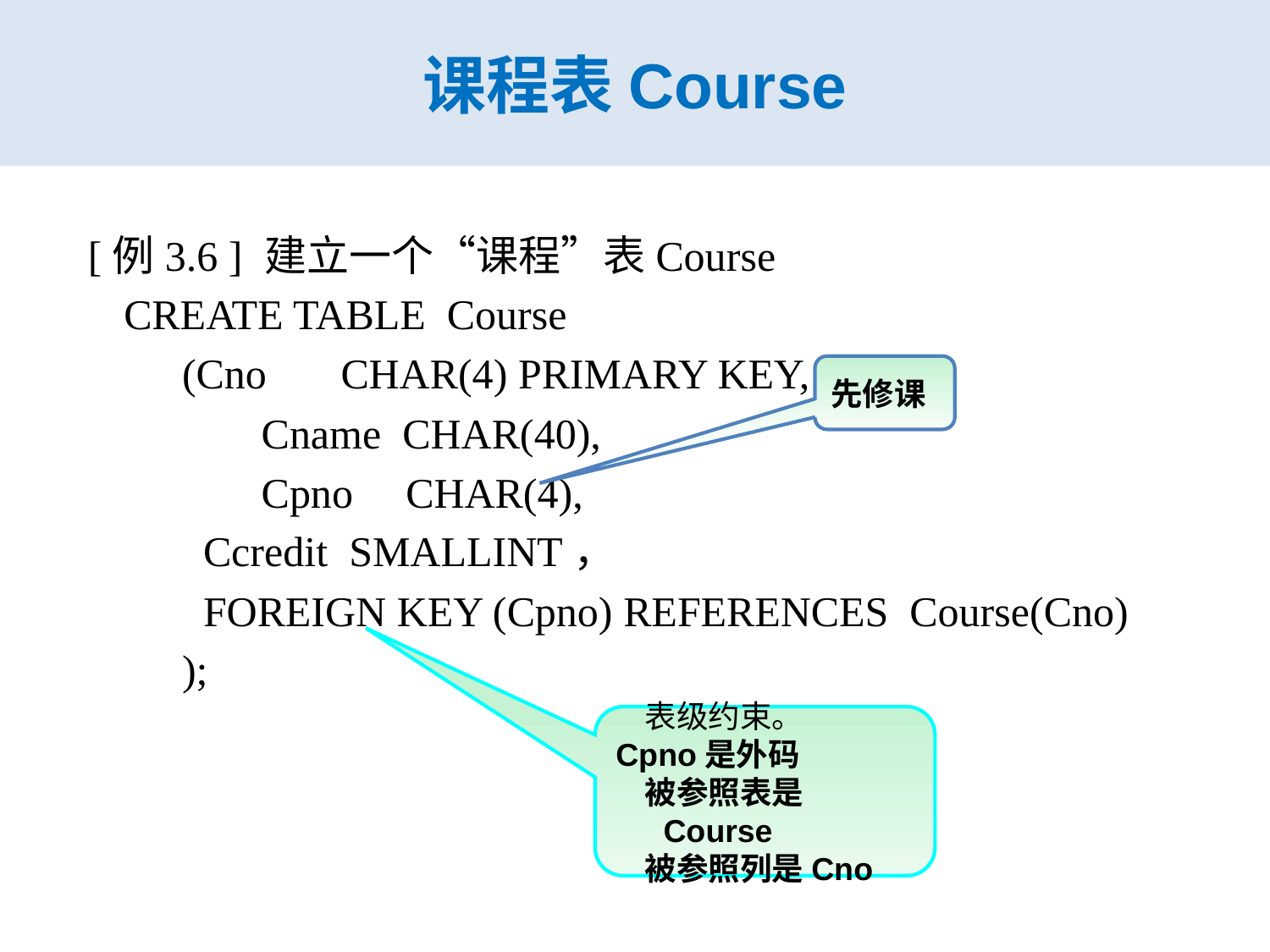

# 课程表Course
 [例3.6 ] 建立一个“课程”表Course
	CREATE TABLE  Course
          (Cno       CHAR(4) PRIMARY KEY,
        	 Cname  CHAR(40),
         	 Cpno     CHAR(4),
            Ccredit  SMALLINT，
            FOREIGN KEY (Cpno) REFERENCES  Course(Cno)
          );
先修课
   表级约束。
Cpno是外码
   被参照表是Course
   被参照列是Cno